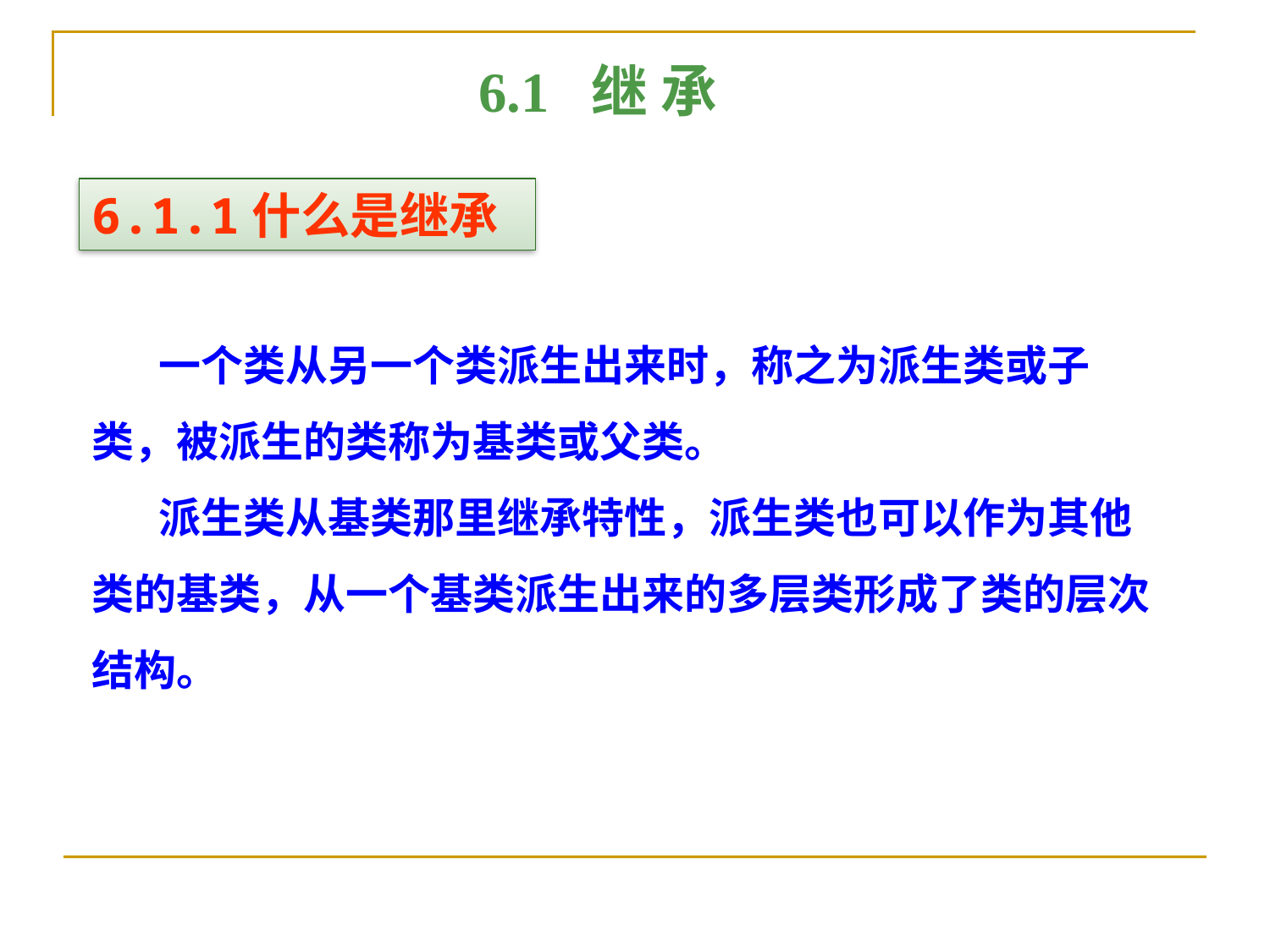

6.1  继 承

6.1.1什么是继承
      一个类从另一个类派生出来时，称之为派生类或子类，被派生的类称为基类或父类。
      派生类从基类那里继承特性，派生类也可以作为其他类的基类，从一个基类派生出来的多层类形成了类的层次结构。